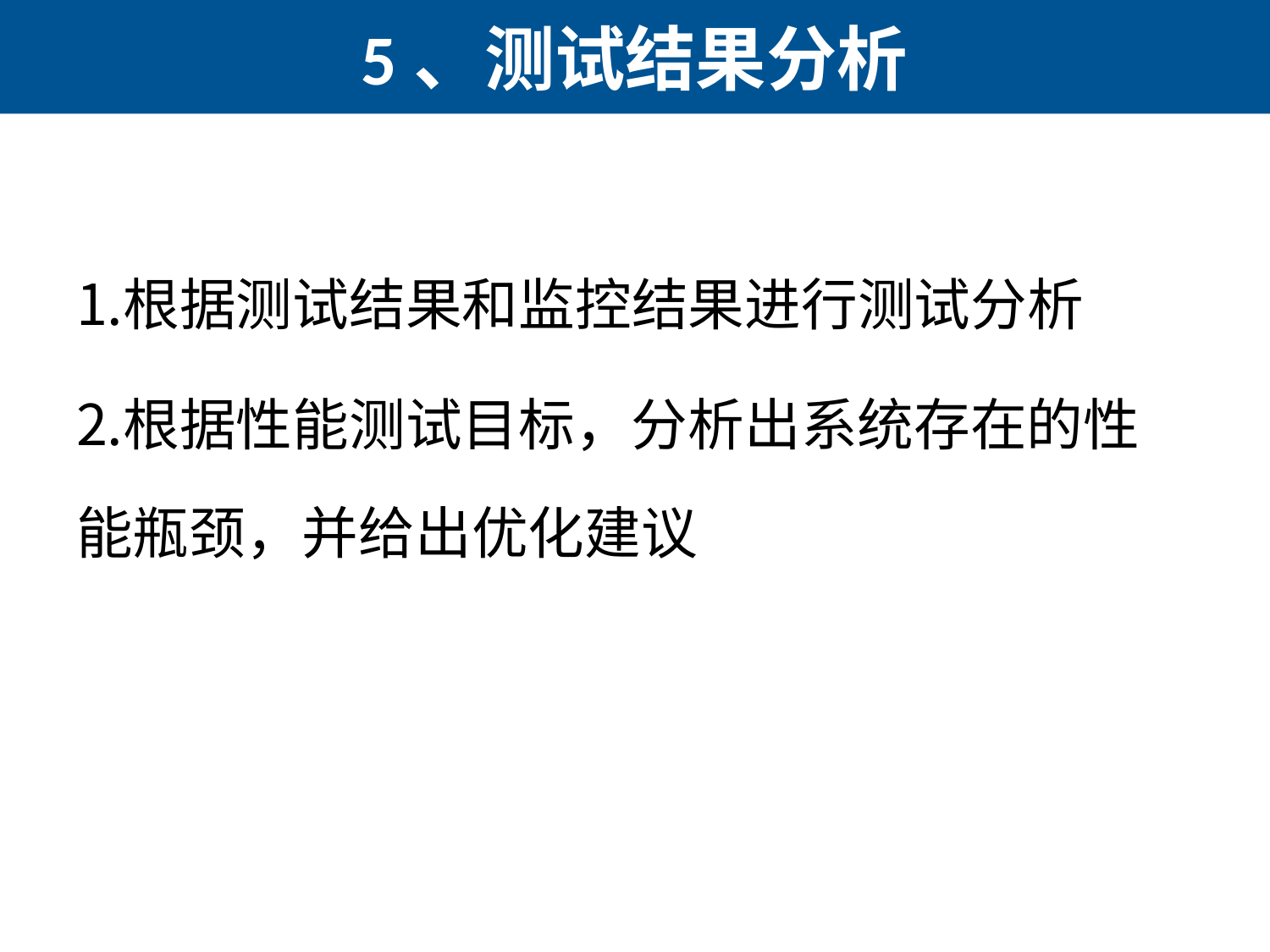

# 5、测试结果分析
根据测试结果和监控结果进行测试分析
根据性能测试目标，分析出系统存在的性能瓶颈，并给出优化建议